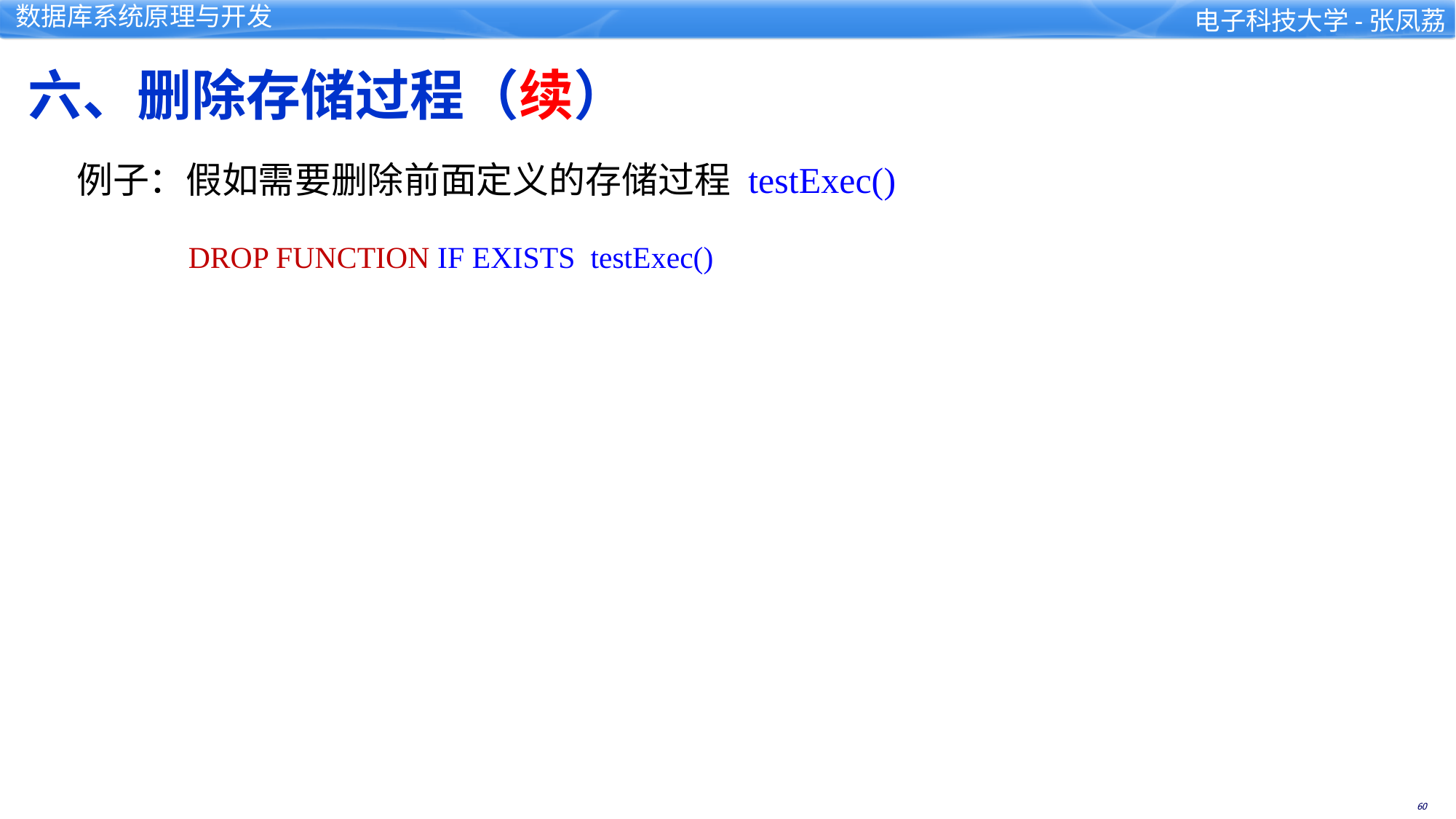

六、删除存储过程（续）
例子：假如需要删除前面定义的存储过程 testExec()
DROP FUNCTION IF EXISTS  testExec()